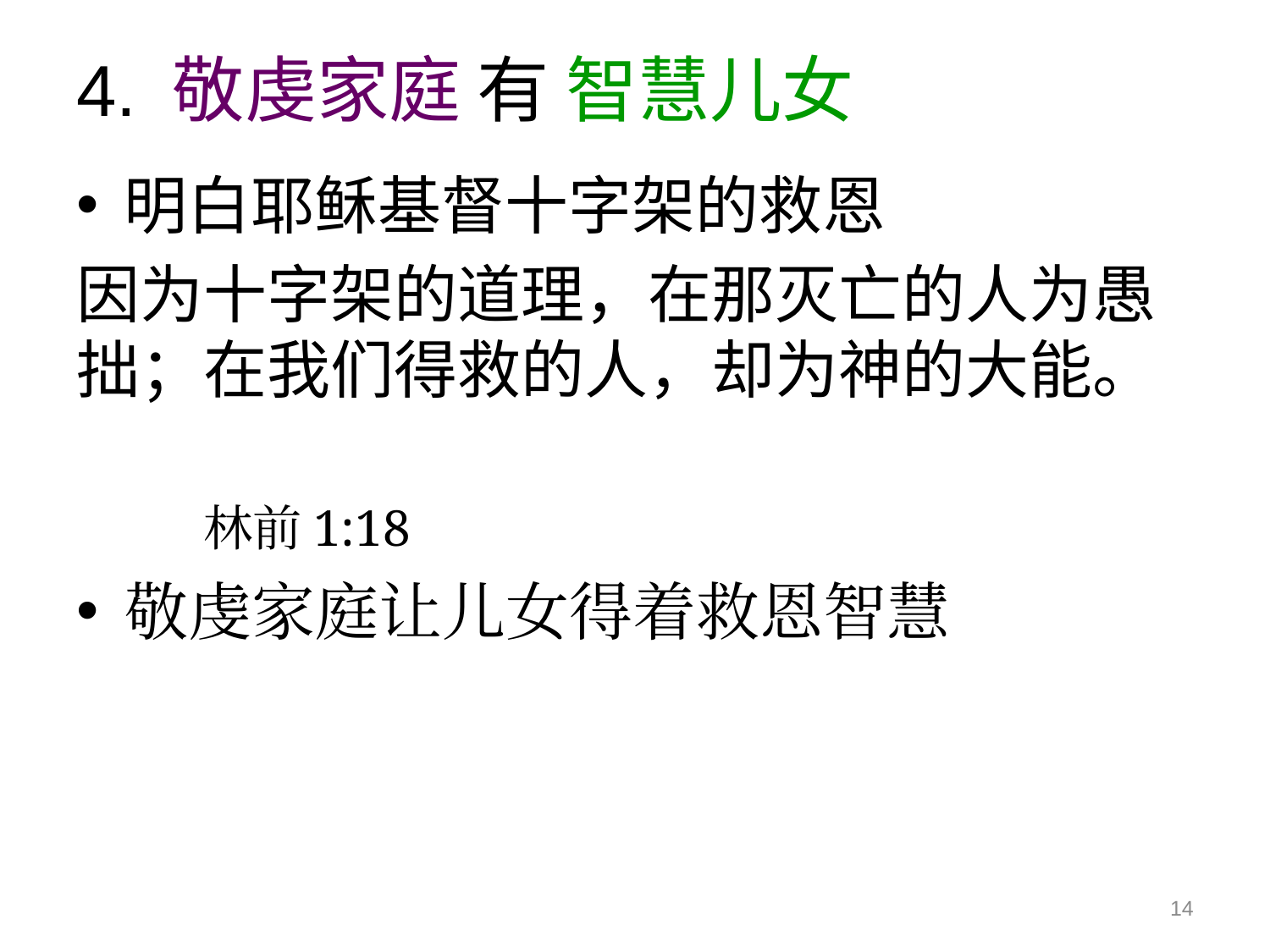

# 4. 敬虔家庭 有 智慧儿女
明白耶稣基督十字架的救恩
因为十字架的道理，在那灭亡的人为愚拙；在我们得救的人，却为神的大能。                        							林前1:18
敬虔家庭让儿女得着救恩智慧
14